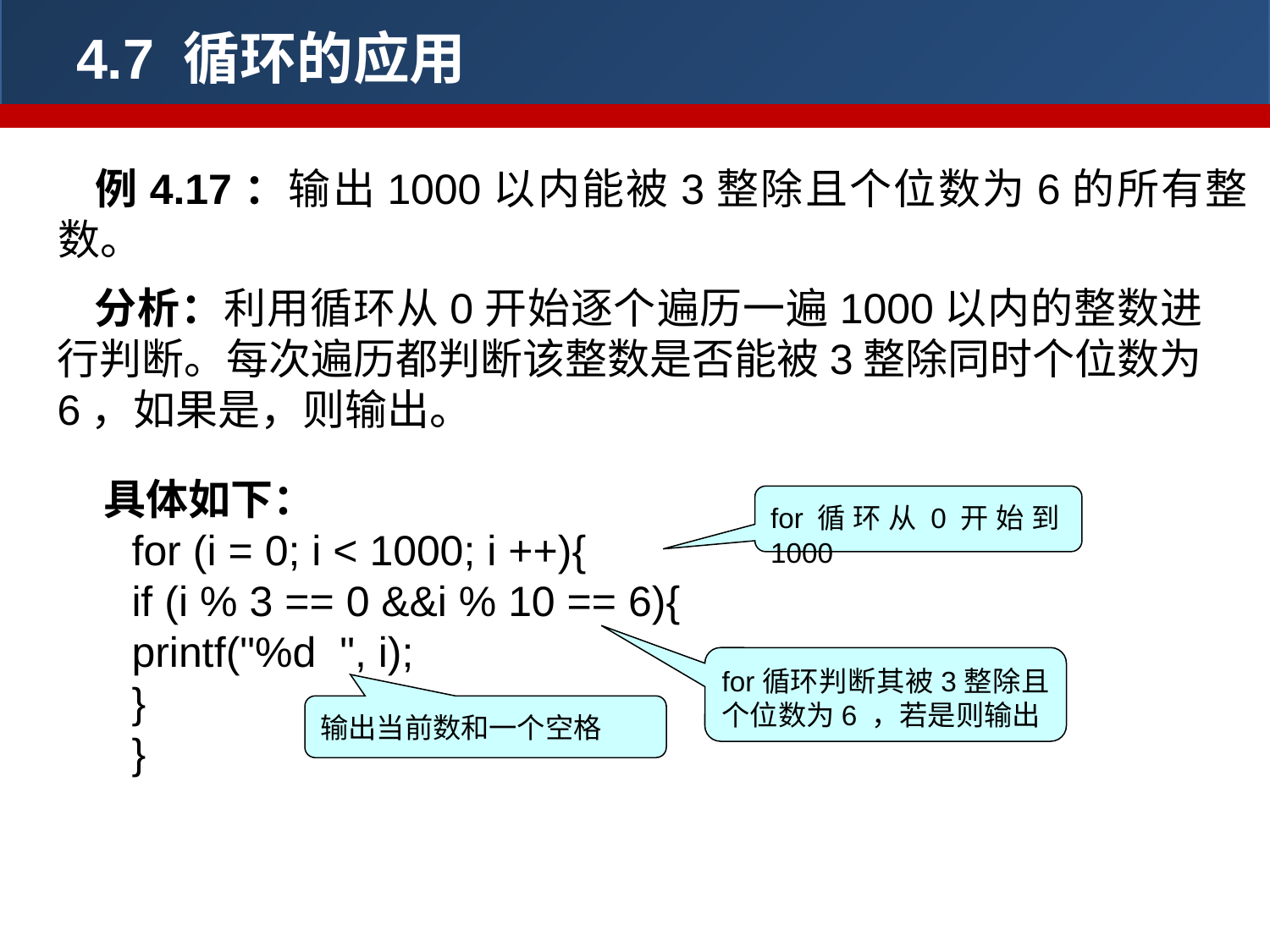

4.7 循环的应用

例4.17：输出1000以内能被3整除且个位数为6的所有整数。
分析：利用循环从0开始逐个遍历一遍1000以内的整数进行判断。每次遍历都判断该整数是否能被3整除同时个位数为6，如果是，则输出。

 具体如下：
    for (i = 0; i < 1000; i ++){
    if (i % 3 == 0 &&i % 10 == 6){
    printf("%d  ", i);
    }
    }
for循环从0开始到1000
for循环判断其被3整除且个位数为6 ，若是则输出

输出当前数和一个空格